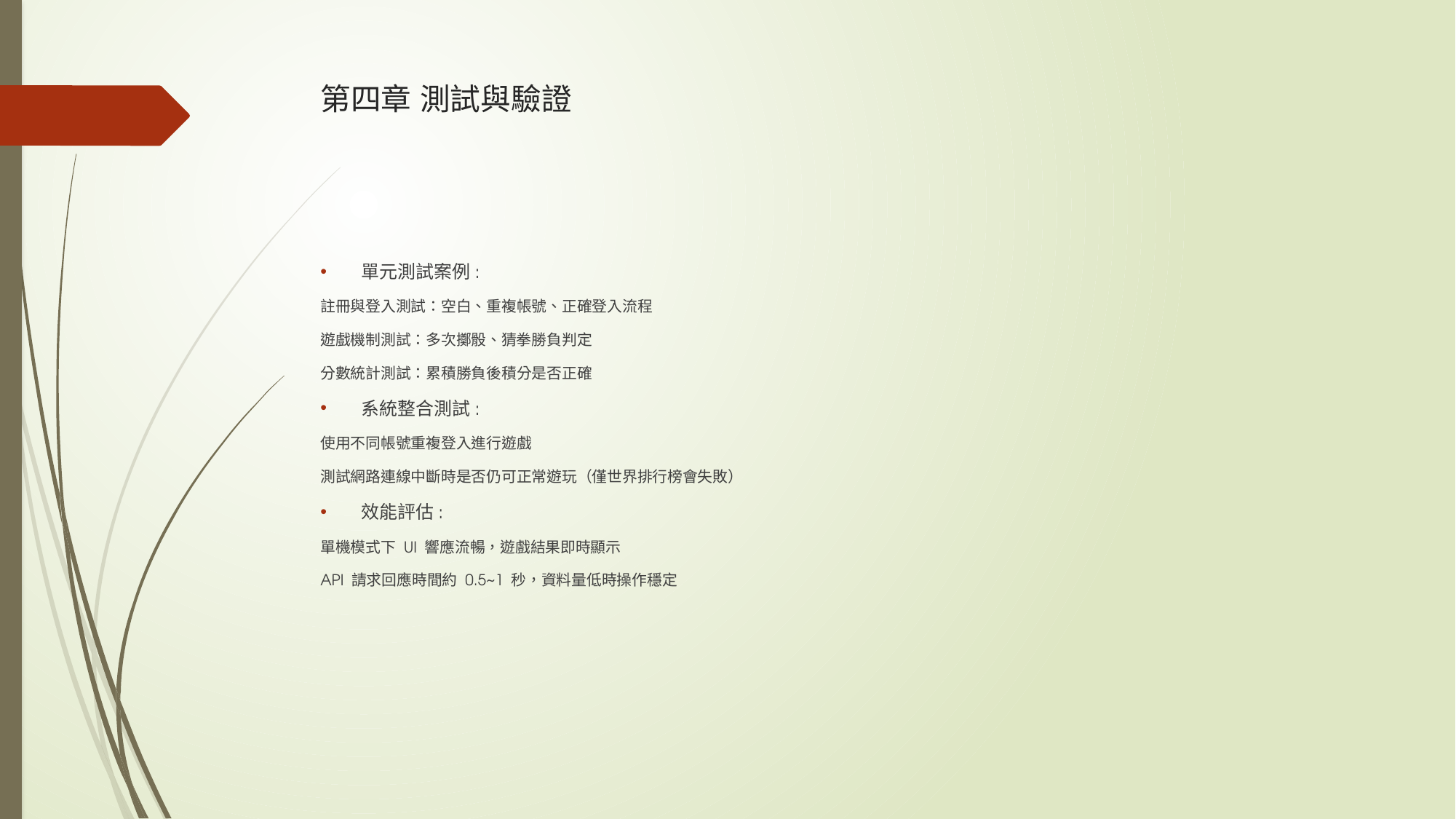

# 第四章 測試與驗證
單元測試案例:
註冊與登入測試：空白、重複帳號、正確登入流程
遊戲機制測試：多次擲骰、猜拳勝負判定
分數統計測試：累積勝負後積分是否正確
系統整合測試:
使用不同帳號重複登入進行遊戲
測試網路連線中斷時是否仍可正常遊玩（僅世界排行榜會失敗）
效能評估:
單機模式下 UI 響應流暢，遊戲結果即時顯示
API 請求回應時間約 0.5~1 秒，資料量低時操作穩定